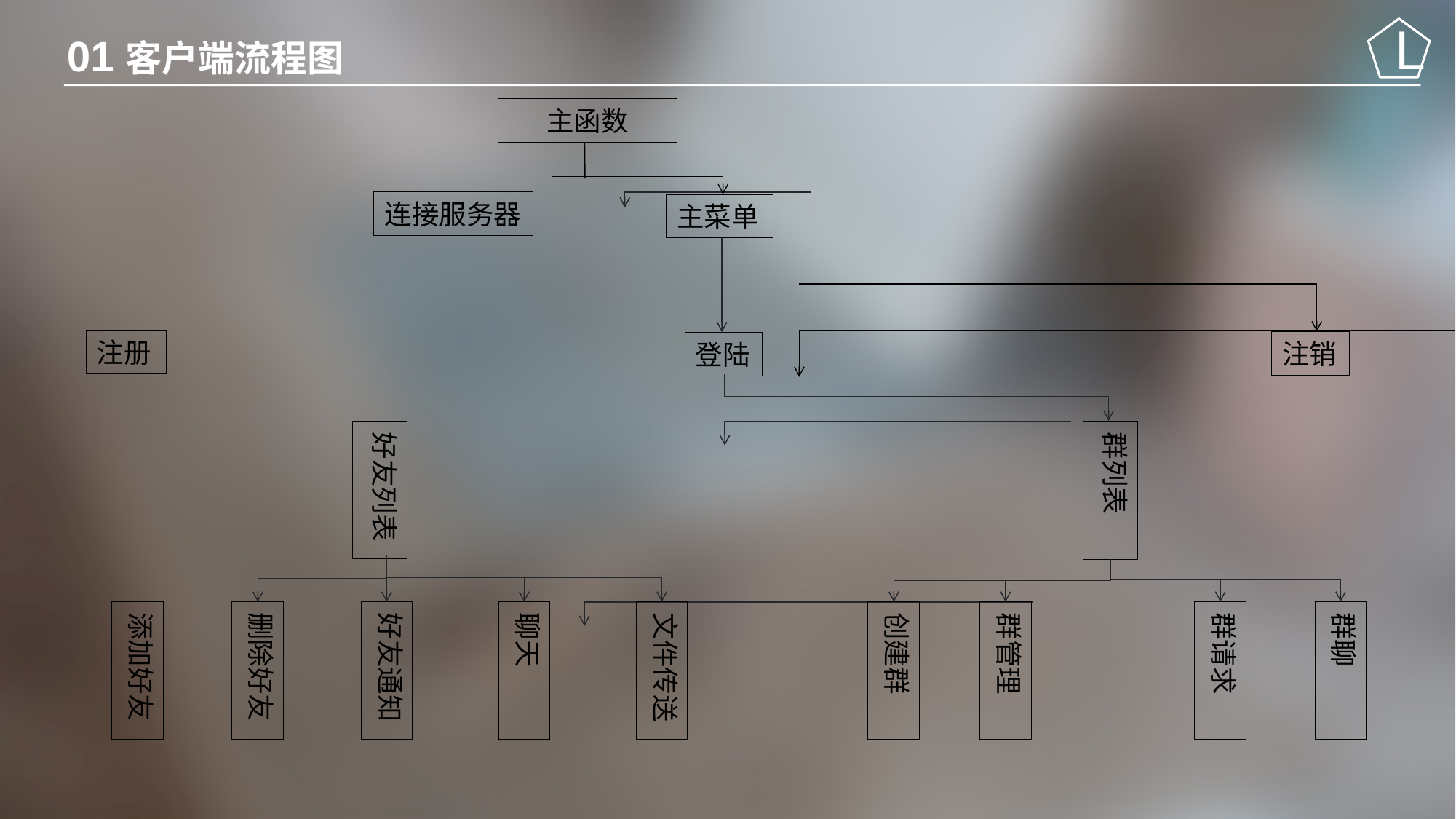

01
客户端流程图
主函数

连接服务器
主菜单

注册
注销
登陆

好友列表
群列表

添加好友
创建群
群请求
群聊
删除好友
好友通知
聊天
文件传送
群管理